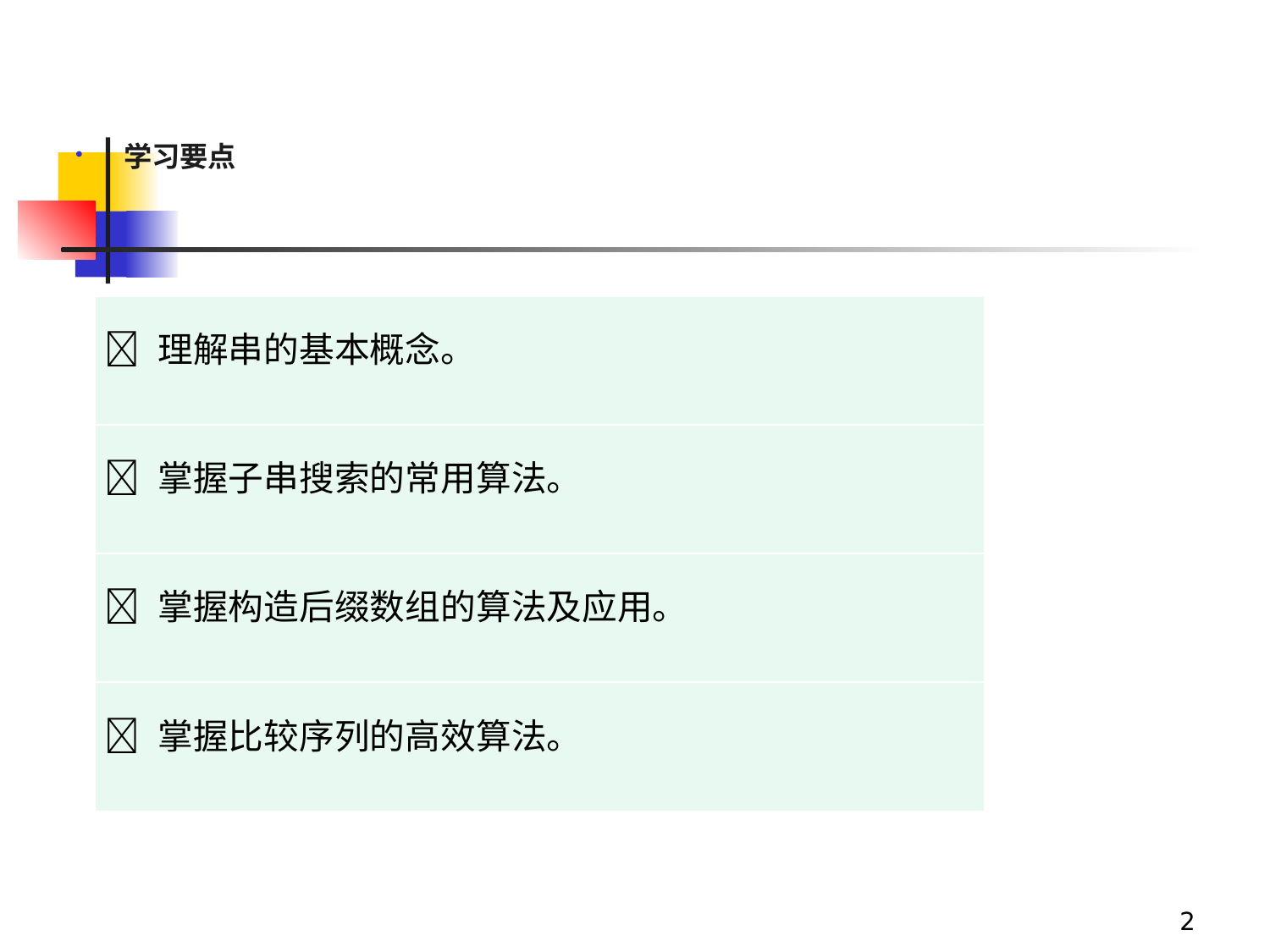

学习要点

| • 理解串的基本概念。 |
| --- |
| • 掌握子串搜索的常用算法。 |
| • 掌握构造后缀数组的算法及应用。 |
| • 掌握比较序列的高效算法。 |
| • 理解串的基本概念。 |
| --- |
| • 掌握子串搜索的常用算法。 |
| • 掌握构造后缀数组的算法及应用。 |
| • 掌握比较序列的高效算法。 |
2